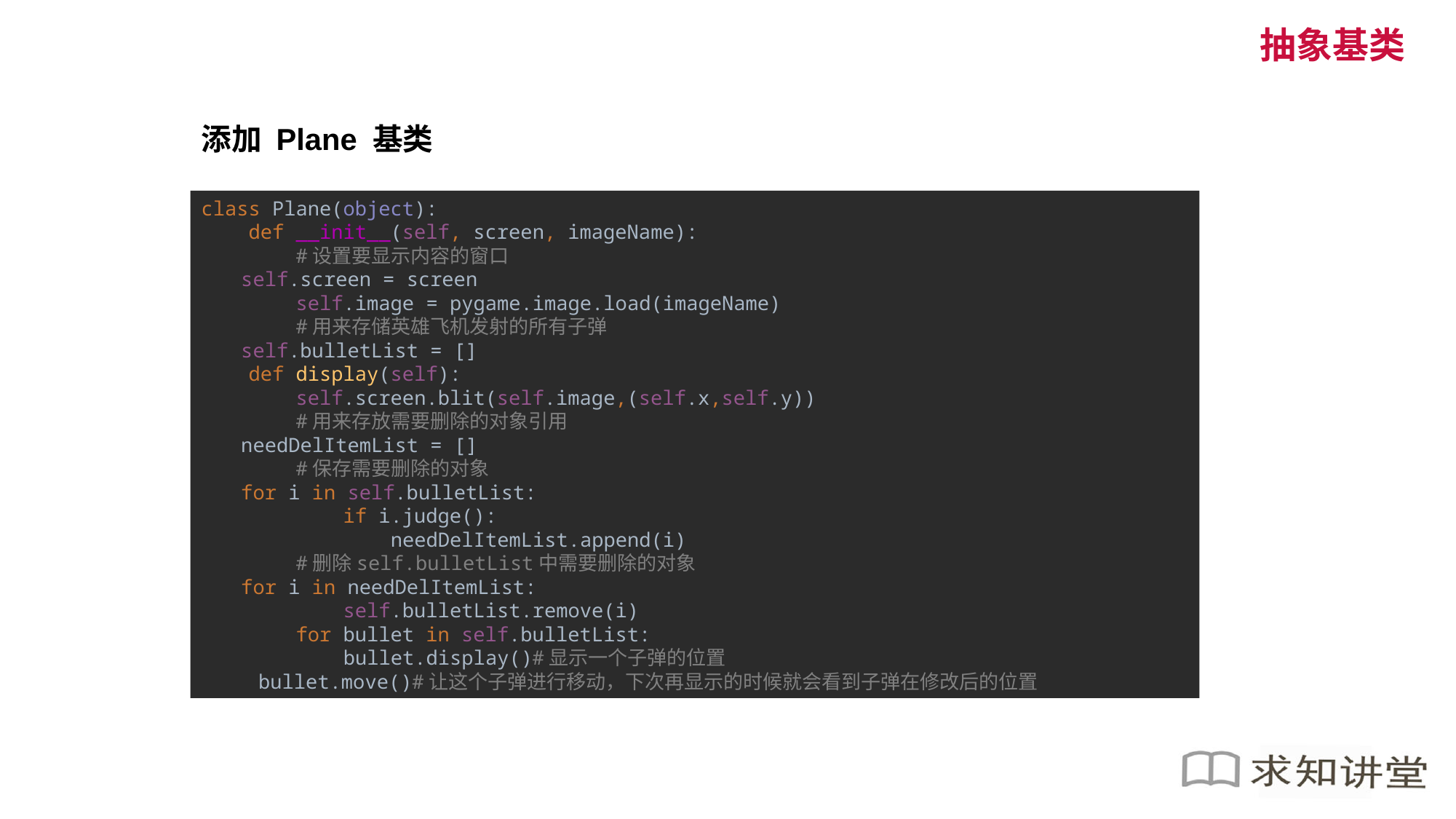

抽象基类
添加 Plane 基类
class Plane(object):
    def __init__(self, screen, imageName):
        #设置要显示内容的窗口
        self.screen = screen
        self.image = pygame.image.load(imageName)
        #用来存储英雄飞机发射的所有子弹
        self.bulletList = []
    def display(self):
        self.screen.blit(self.image,(self.x,self.y))
        #用来存放需要删除的对象引用
        needDelItemList = []
        #保存需要删除的对象
        for i in self.bulletList:
            if i.judge():
                needDelItemList.append(i)
        #删除self.bulletList中需要删除的对象
        for i in needDelItemList:
            self.bulletList.remove(i)
        for bullet in self.bulletList:
            bullet.display()#显示一个子弹的位置
            bullet.move()#让这个子弹进行移动，下次再显示的时候就会看到子弹在修改后的位置